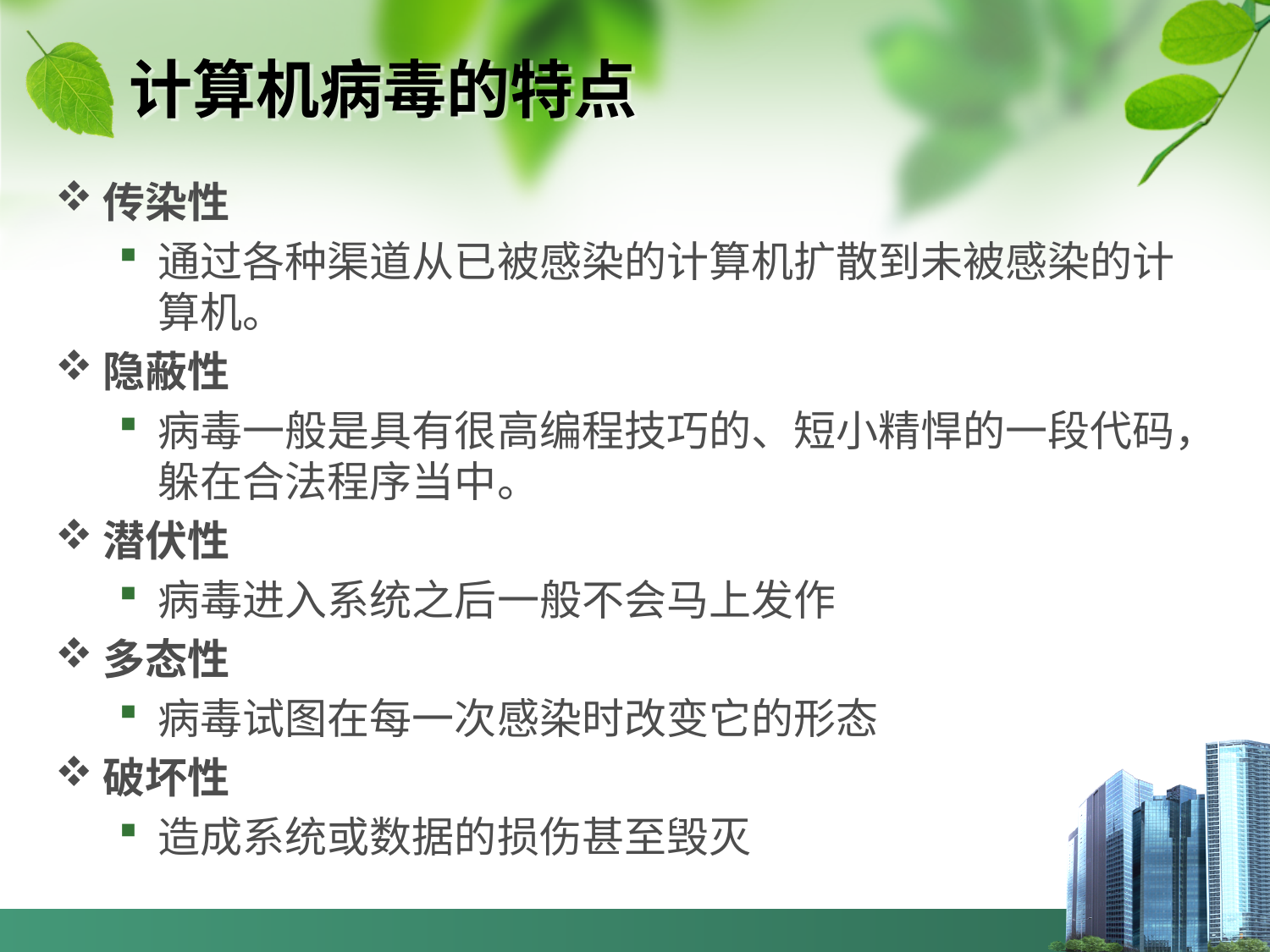

# 计算机病毒的特点
传染性
通过各种渠道从已被感染的计算机扩散到未被感染的计算机。
隐蔽性
病毒一般是具有很高编程技巧的、短小精悍的一段代码，躲在合法程序当中。
潜伏性
病毒进入系统之后一般不会马上发作
多态性
病毒试图在每一次感染时改变它的形态
破坏性
造成系统或数据的损伤甚至毁灭